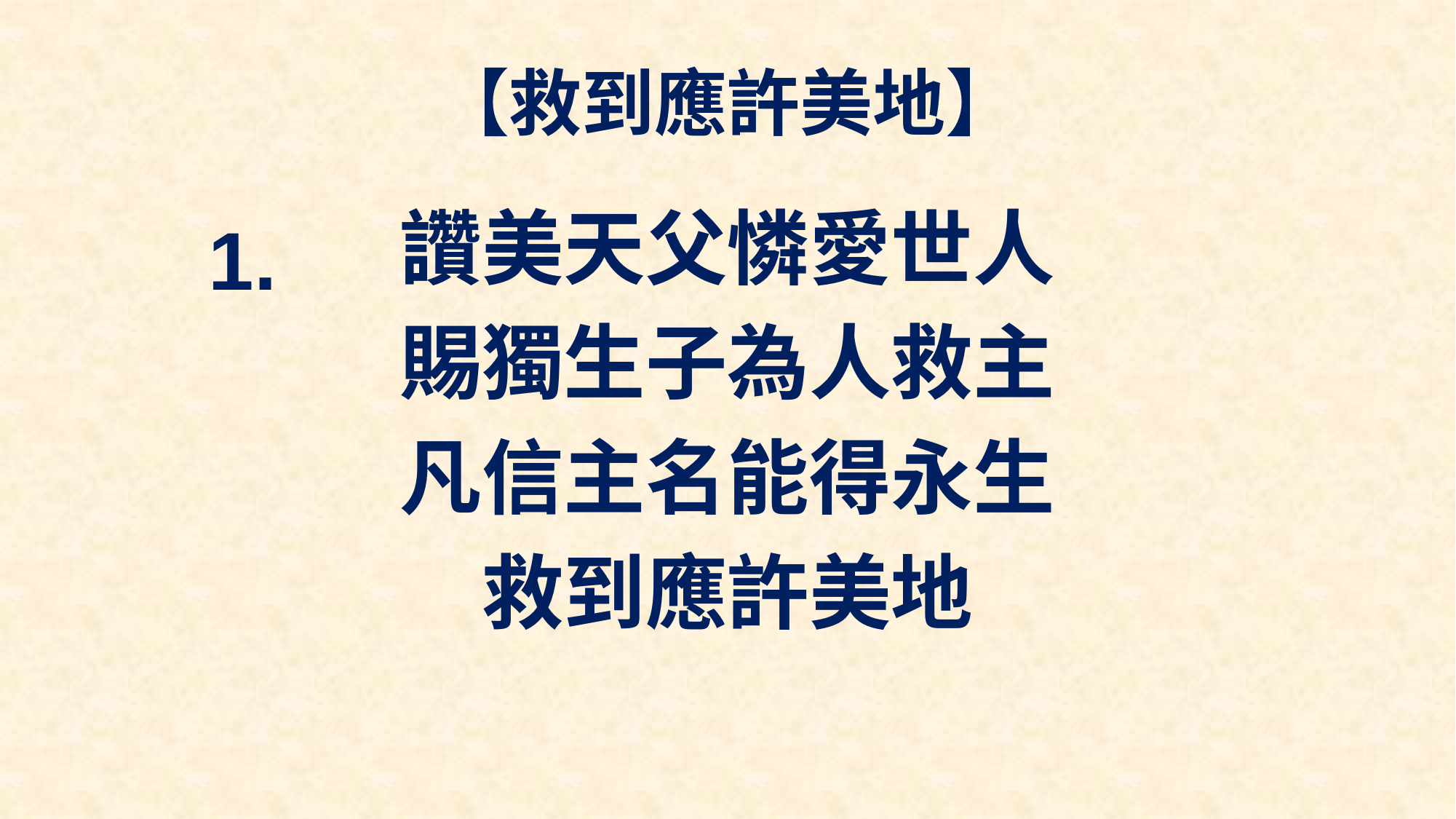

# 【救到應許美地】
讚美天父憐愛世人
賜獨生子為人救主
凡信主名能得永生
救到應許美地
1.